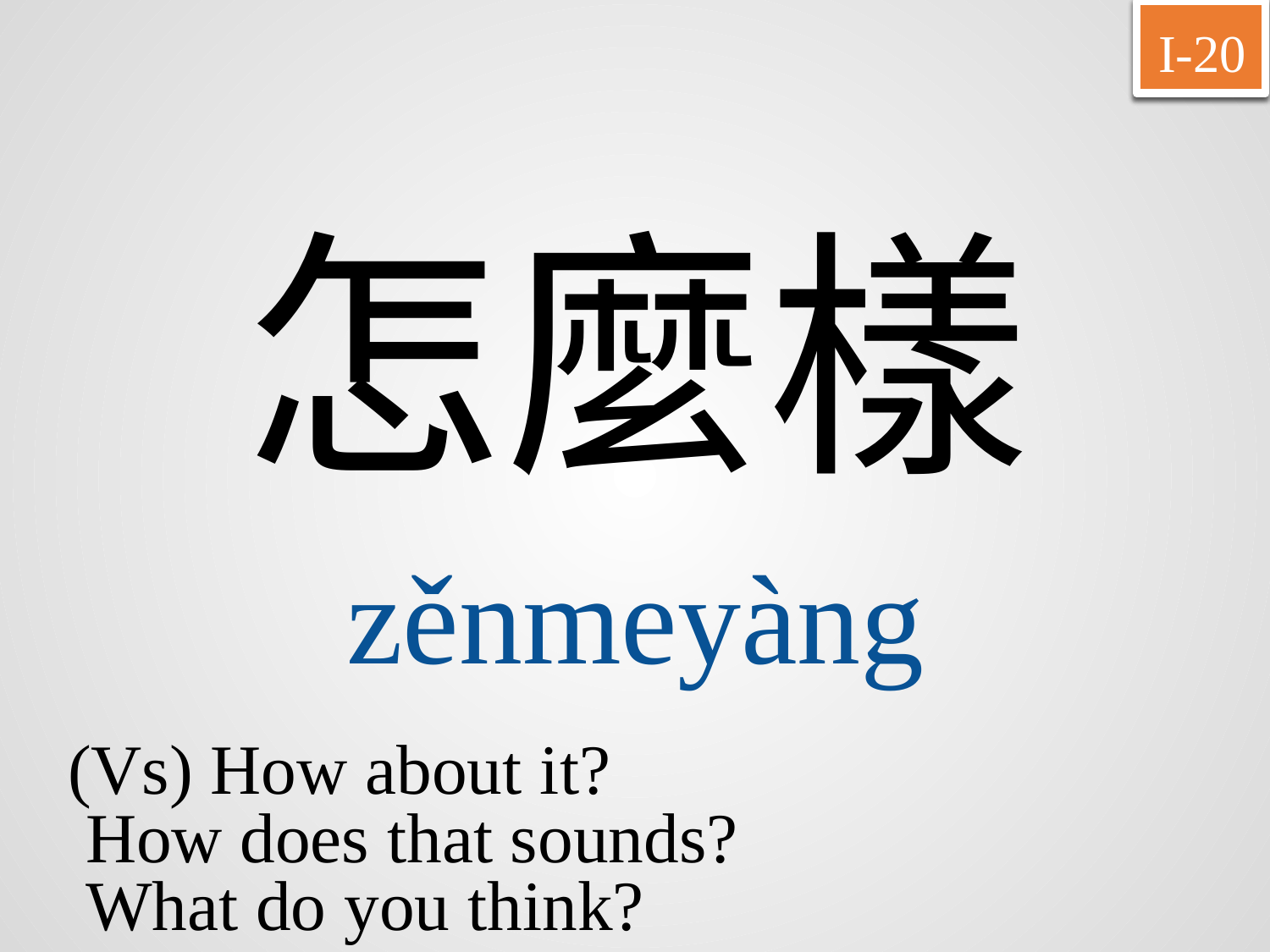

I-20

怎麼樣
zěnmeyàng
(Vs) How about it?
How does that sounds?
What do you think?